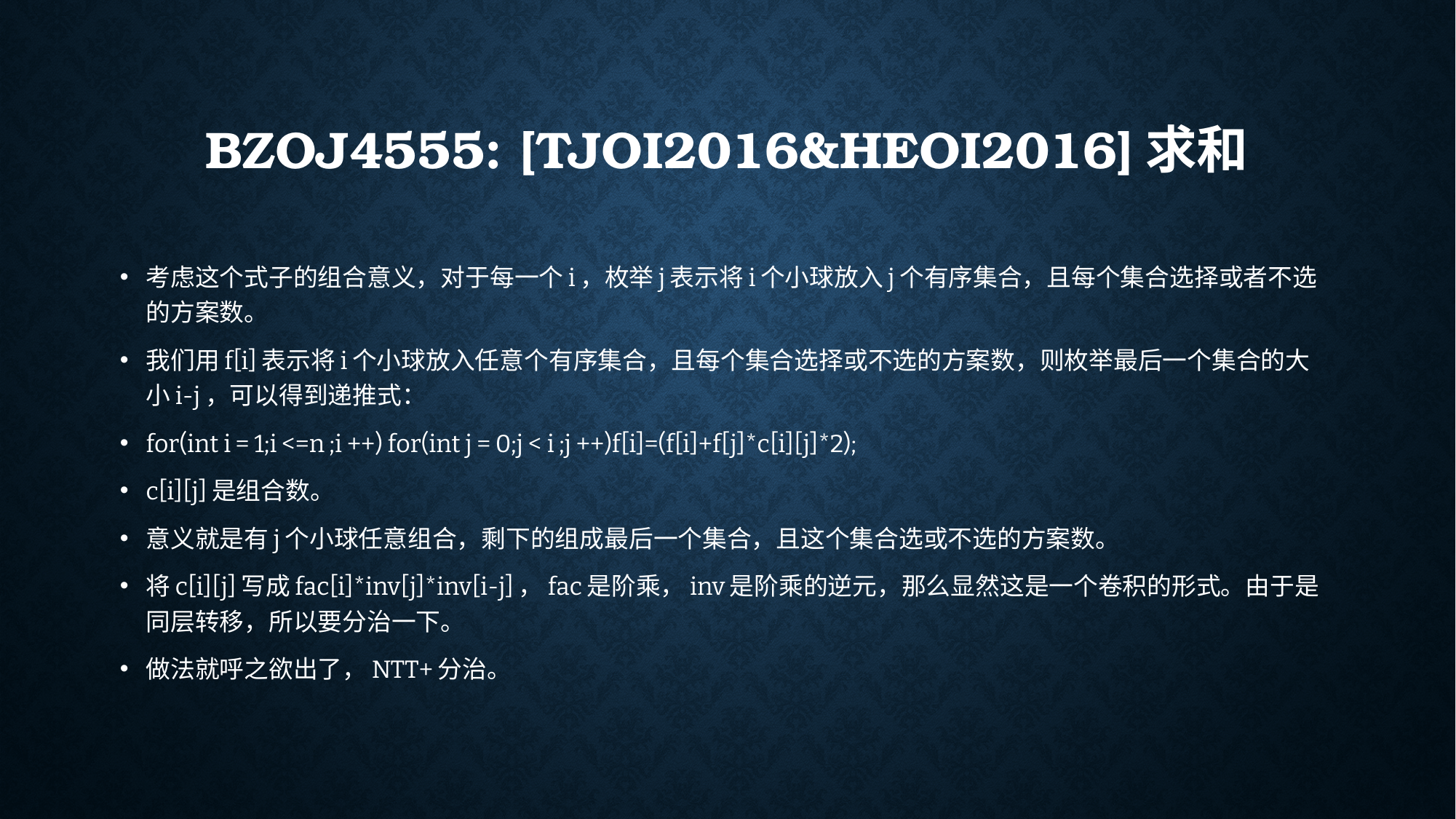

# BZoj4555: [Tjoi2016&Heoi2016]求和
考虑这个式子的组合意义，对于每一个i，枚举j表示将i个小球放入j个有序集合，且每个集合选择或者不选的方案数。
我们用f[i]表示将i个小球放入任意个有序集合，且每个集合选择或不选的方案数，则枚举最后一个集合的大小i-j，可以得到递推式：
for(int i = 1;i <=n ;i ++) for(int j = 0;j < i ;j ++)f[i]=(f[i]+f[j]*c[i][j]*2);
c[i][j]是组合数。
意义就是有j个小球任意组合，剩下的组成最后一个集合，且这个集合选或不选的方案数。
将c[i][j]写成fac[i]*inv[j]*inv[i-j]，fac是阶乘，inv是阶乘的逆元，那么显然这是一个卷积的形式。由于是同层转移，所以要分治一下。
做法就呼之欲出了，NTT+分治。